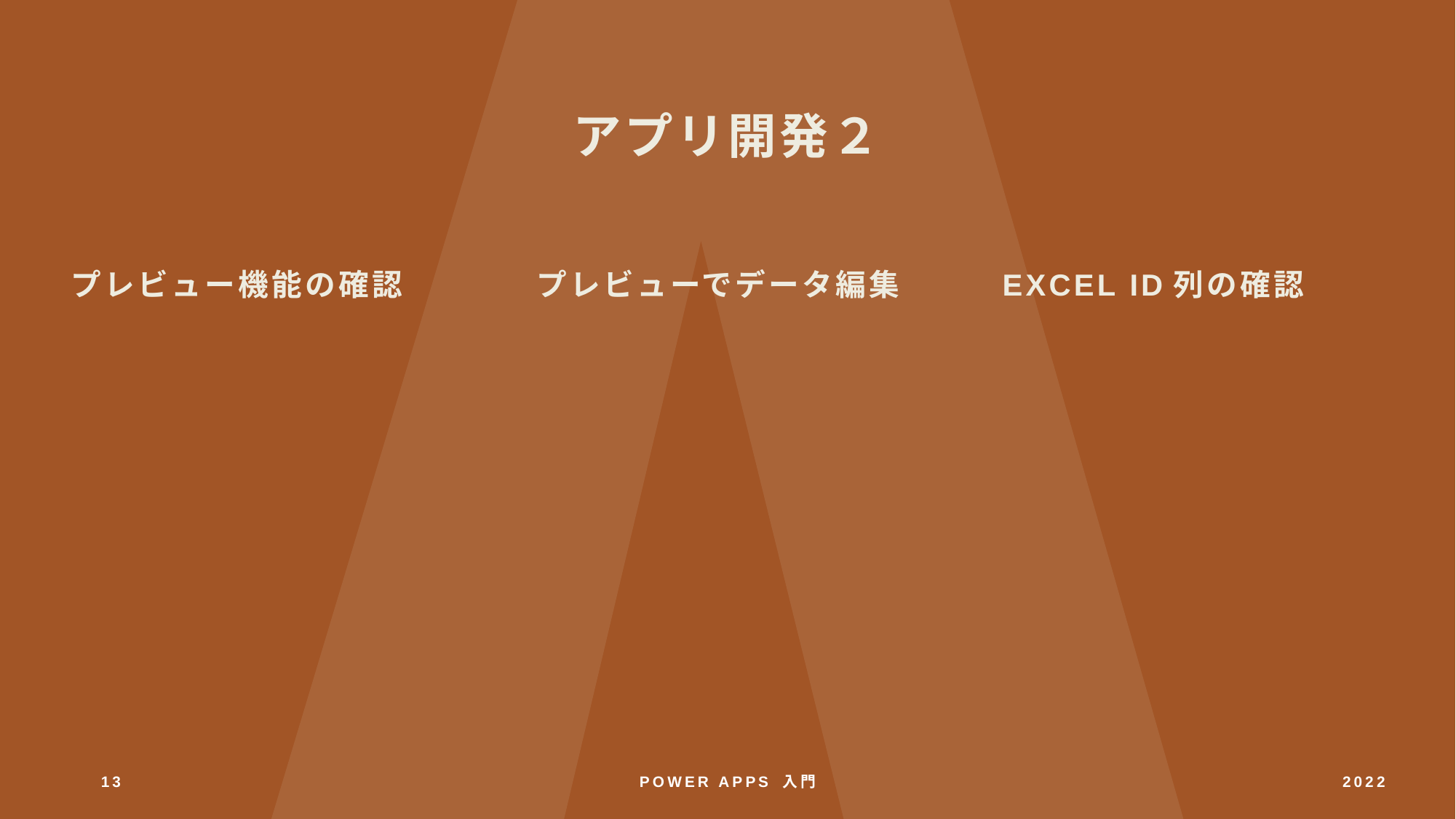

# アプリ開発２
プレビュー機能の確認
プレビューでデータ編集
Excel ID列の確認

13
Power Apps 入門
2022